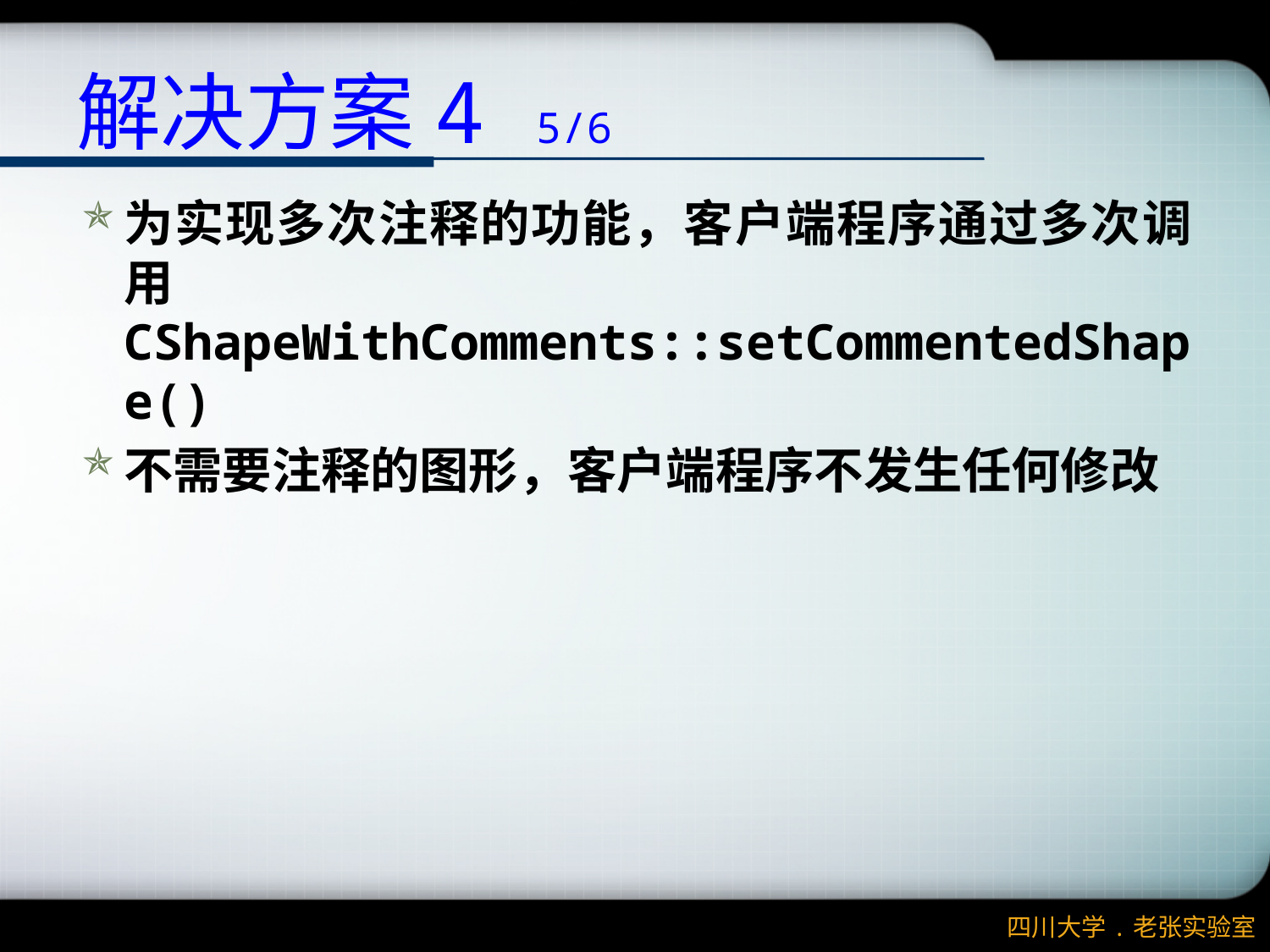

# 解决方案4 5/6
为实现多次注释的功能，客户端程序通过多次调用CShapeWithComments::setCommentedShape()
不需要注释的图形，客户端程序不发生任何修改